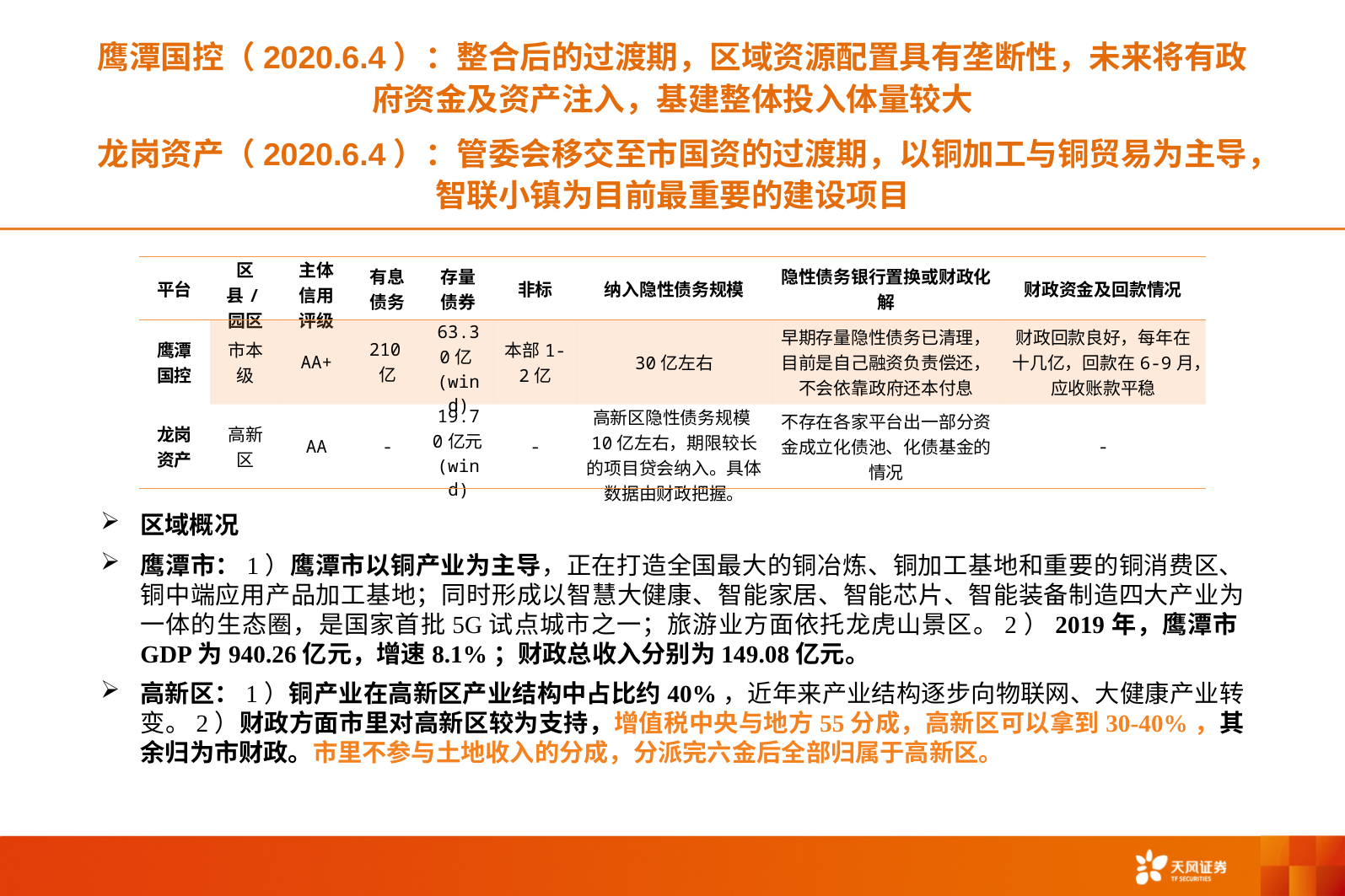

鹰潭国控（2020.6.4）：整合后的过渡期，区域资源配置具有垄断性，未来将有政府资金及资产注入，基建整体投入体量较大
龙岗资产（2020.6.4）：管委会移交至市国资的过渡期，以铜加工与铜贸易为主导，智联小镇为目前最重要的建设项目
| 平台 | 区县/园区 | 主体信用评级 | 有息债务 | 存量债券 | 非标 | 纳入隐性债务规模 | 隐性债务银行置换或财政化解 | 财政资金及回款情况 |
| --- | --- | --- | --- | --- | --- | --- | --- | --- |
| 鹰潭国控 | 市本级 | AA+ | 210亿 | 63.30亿(wind) | 本部1-2亿 | 30亿左右 | 早期存量隐性债务已清理，目前是自己融资负责偿还，不会依靠政府还本付息 | 财政回款良好，每年在十几亿，回款在6-9月，应收账款平稳 |
| 龙岗资产 | 高新区 | AA | - | 19.70亿元(wind) | - | 高新区隐性债务规模10亿左右，期限较长的项目贷会纳入。具体数据由财政把握。 | 不存在各家平台出一部分资金成立化债池、化债基金的情况 | - |
区域概况
鹰潭市：1）鹰潭市以铜产业为主导，正在打造全国最大的铜冶炼、铜加工基地和重要的铜消费区、铜中端应用产品加工基地；同时形成以智慧大健康、智能家居、智能芯片、智能装备制造四大产业为一体的生态圈，是国家首批5G试点城市之一；旅游业方面依托龙虎山景区。2）2019年，鹰潭市GDP为940.26亿元，增速8.1%；财政总收入分别为149.08亿元。
高新区：1）铜产业在高新区产业结构中占比约40%，近年来产业结构逐步向物联网、大健康产业转变。2）财政方面市里对高新区较为支持，增值税中央与地方55分成，高新区可以拿到30-40%，其余归为市财政。市里不参与土地收入的分成，分派完六金后全部归属于高新区。
8